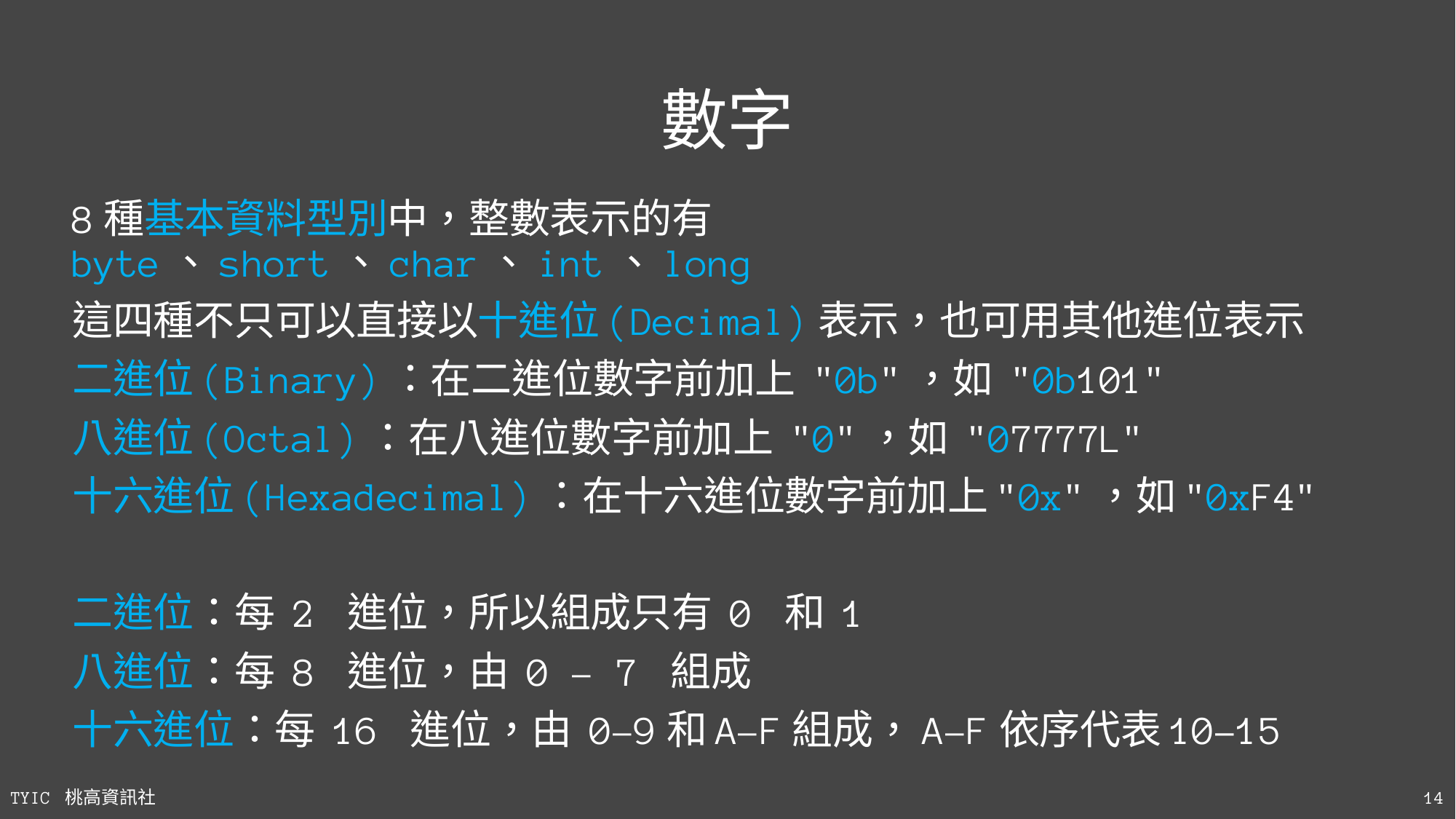

# 數字
8種基本資料型別中，整數表示的有byte、short、char、int、long
這四種不只可以直接以十進位(Decimal)表示，也可用其他進位表示
二進位(Binary)：在二進位數字前加上 "0b"，如 "0b101"
八進位(Octal)：在八進位數字前加上 "0"，如 "07777L"
十六進位(Hexadecimal)：在十六進位數字前加上"0x"，如"0xF4"

二進位：每 2 進位，所以組成只有 0 和 1
八進位：每 8 進位，由 0 – 7 組成
十六進位：每 16 進位，由 0–9和A–F組成，A–F依序代表10-15